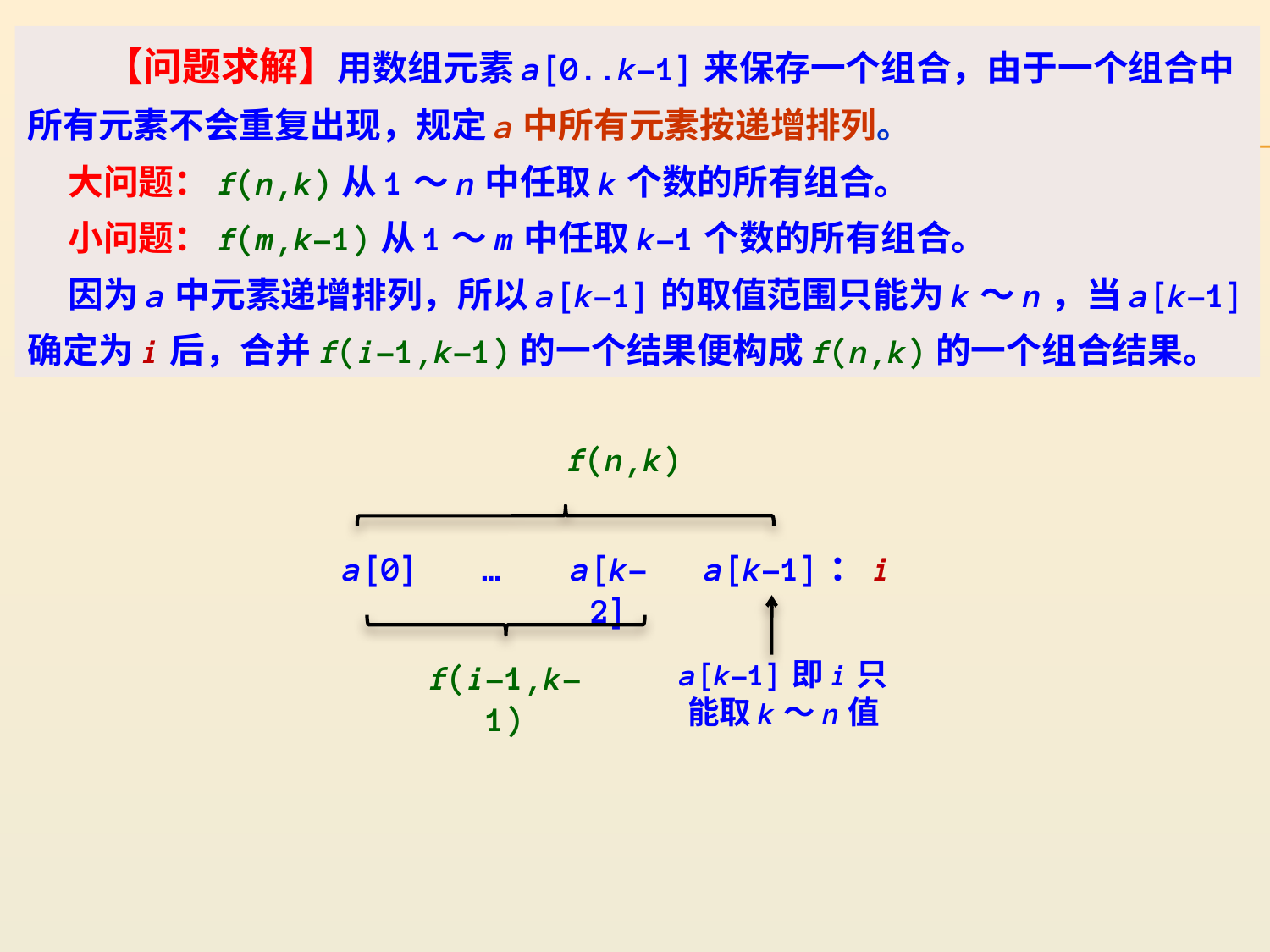

【问题求解】用数组元素a[0..k-1]来保存一个组合，由于一个组合中所有元素不会重复出现，规定a中所有元素按递增排列。
    大问题：f(n,k)从1～n中任取k个数的所有组合。
    小问题：f(m,k-1)从1～m中任取k-1个数的所有组合。
    因为a中元素递增排列，所以a[k-1]的取值范围只能为k～n，当a[k-1]确定为i后，合并f(i-1,k-1)的一个结果便构成f(n,k)的一个组合结果。

f(n,k)

a[0]
…
a[k-2]
a[k-1]：i
f(i-1,k-1)
a[k-1]即i只能取k～n值